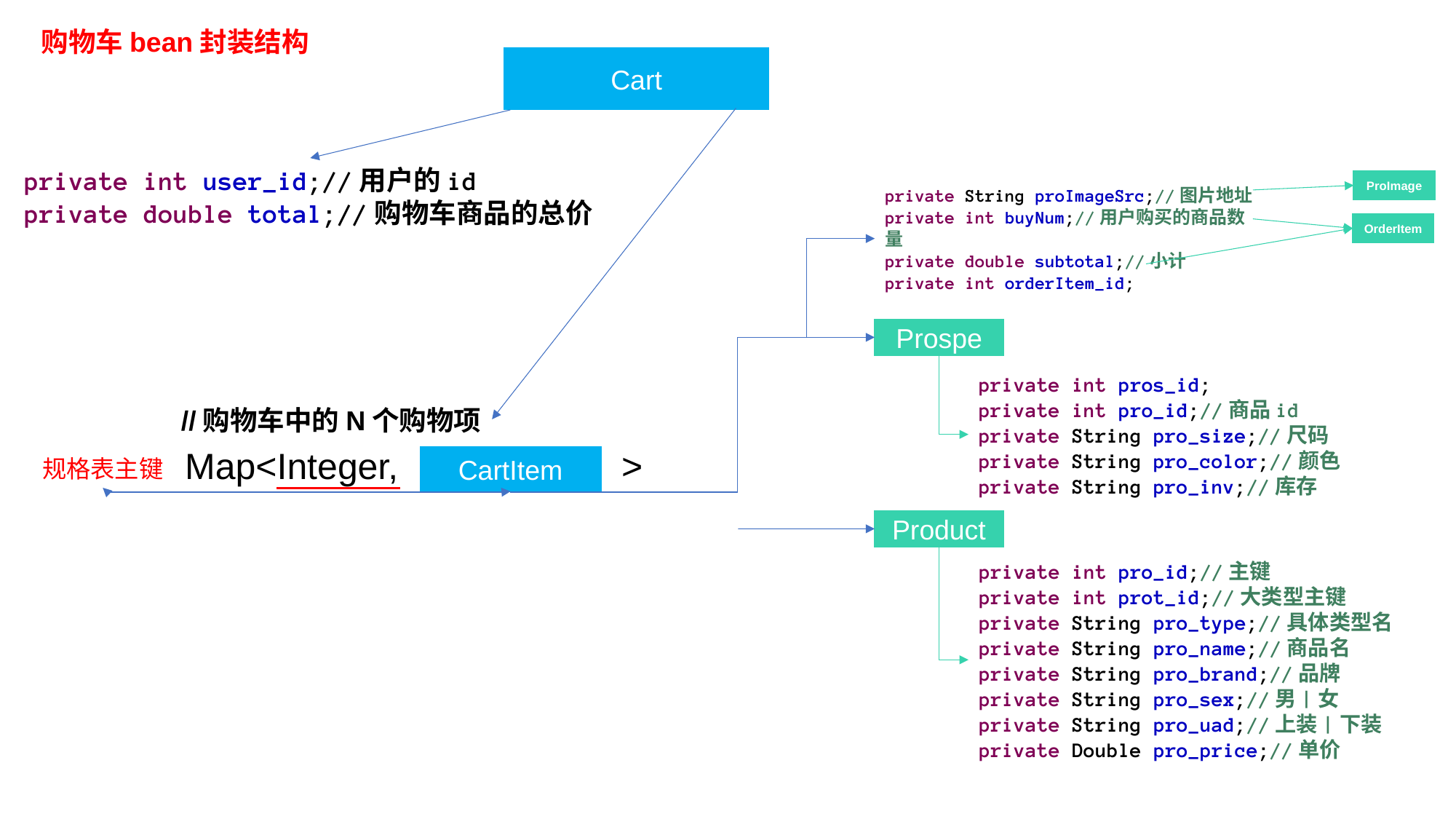

购物车bean封装结构
Cart
private int user_id;//用户的id
private double total;//购物车商品的总价
ProImage
private String proImageSrc;//图片地址
private int buyNum;//用户购买的商品数量
private double subtotal;//小计
private int orderItem_id;
OrderItem
Prospe
private int pros_id;
private int pro_id;//商品id
private String pro_size;//尺码
private String pro_color;//颜色
private String pro_inv;//库存
//购物车中的N个购物项
Map<Integer,			>
CartItem
规格表主键
Product
private int pro_id;//主键
private int prot_id;//大类型主键
private String pro_type;//具体类型名
private String pro_name;//商品名
private String pro_brand;//品牌
private String pro_sex;//男|女
private String pro_uad;//上装|下装
private Double pro_price;//单价